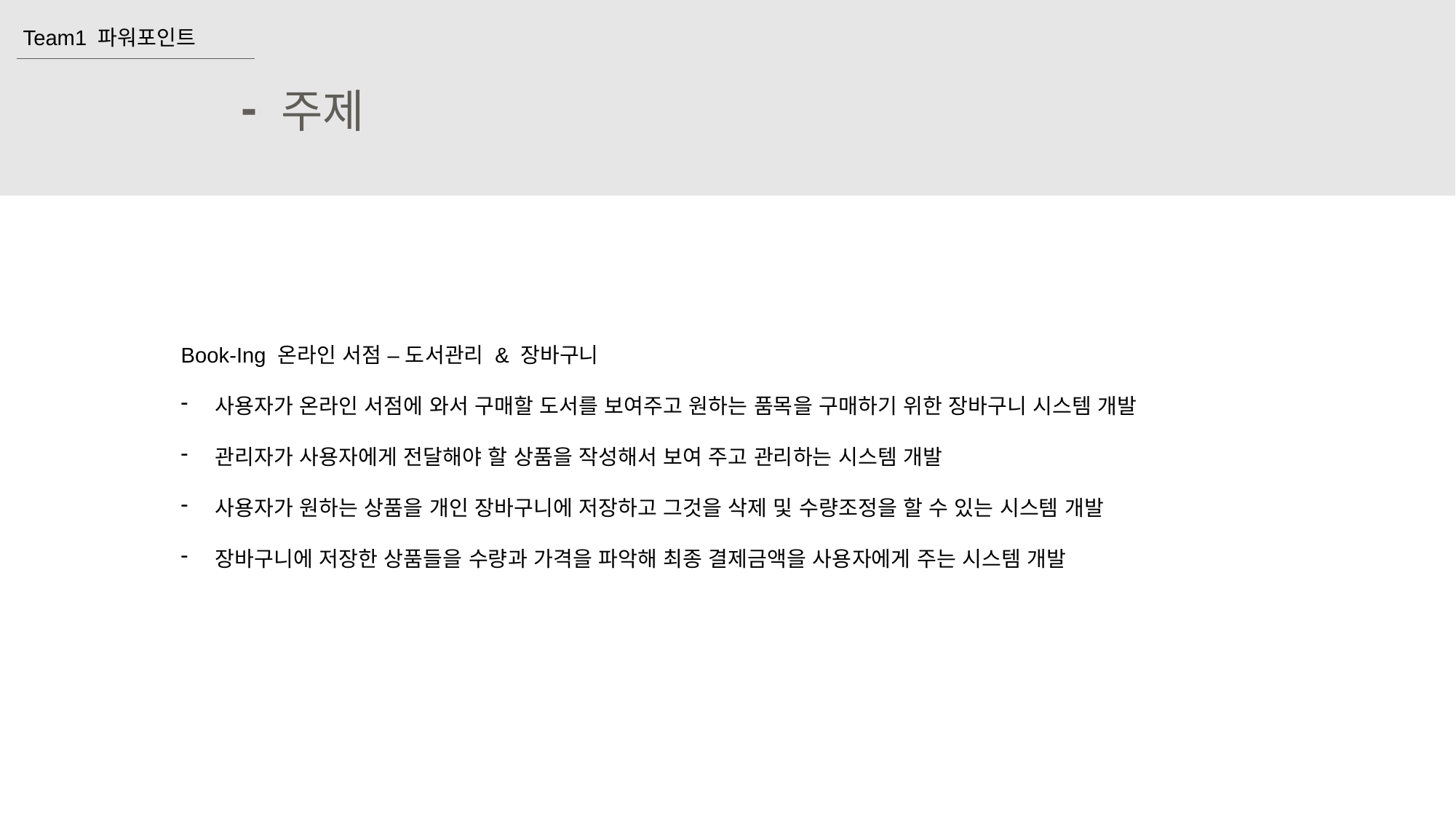

Team1 파워포인트
-
주제
Book-Ing 온라인 서점 – 도서관리 & 장바구니

사용자가 온라인 서점에 와서 구매할 도서를 보여주고 원하는 품목을 구매하기 위한 장바구니 시스템 개발

관리자가 사용자에게 전달해야 할 상품을 작성해서 보여 주고 관리하는 시스템 개발

사용자가 원하는 상품을 개인 장바구니에 저장하고 그것을 삭제 및 수량조정을 할 수 있는 시스템 개발

장바구니에 저장한 상품들을 수량과 가격을 파악해 최종 결제금액을 사용자에게 주는 시스템 개발